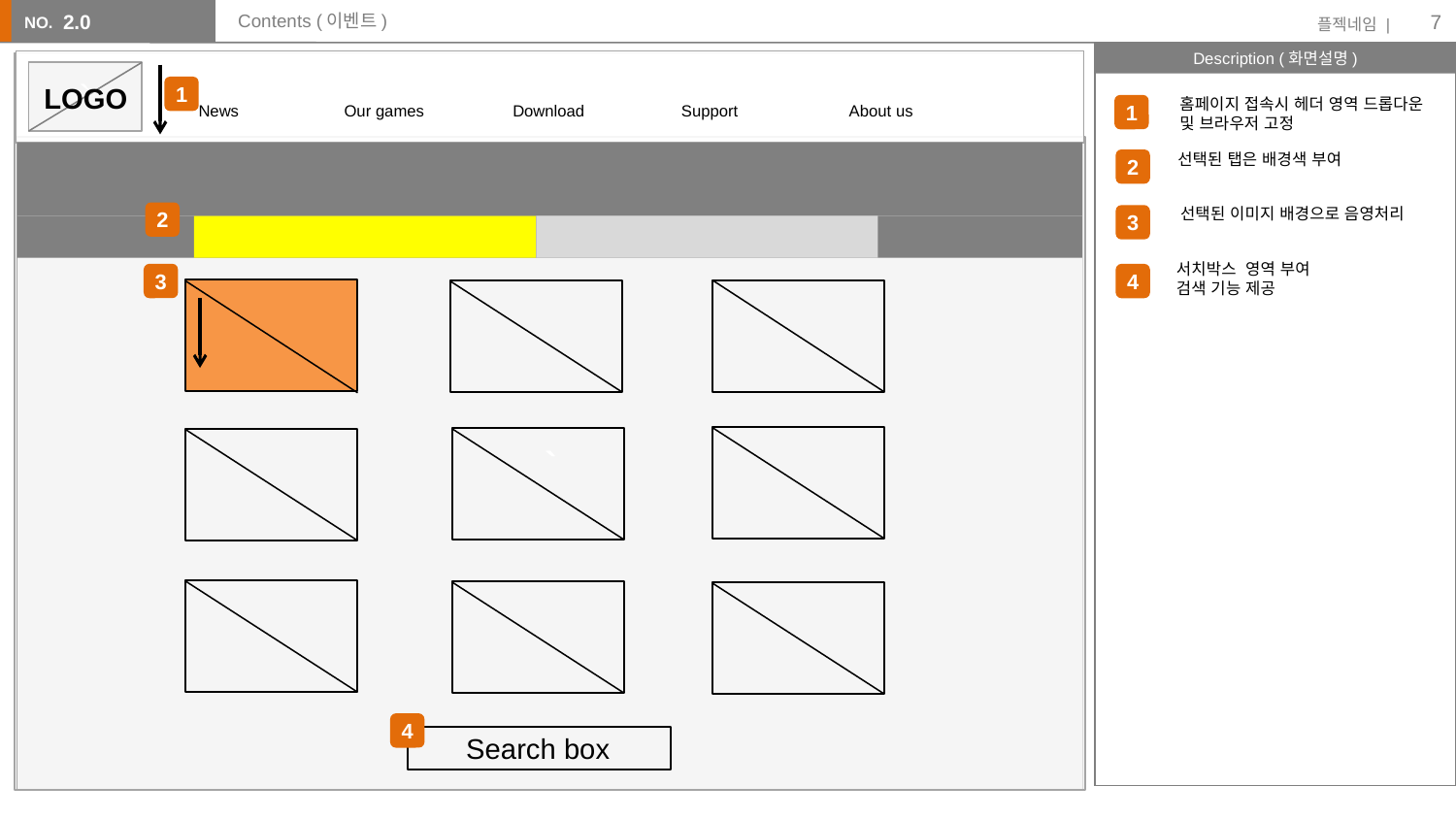

7
2.0
# Contents (이벤트)

`

`
LOGO
1
홈페이지 접속시 헤더 영역 드롭다운
및 브라우저 고정
News 	Our games 	     Download 	          Support 	               About us
1
`
선택된 탭은 배경색 부여

2
선택된 이미지 배경으로 음영처리
2
3

서치박스  영역 부여
검색 기능 제공
3
4

4
Search box